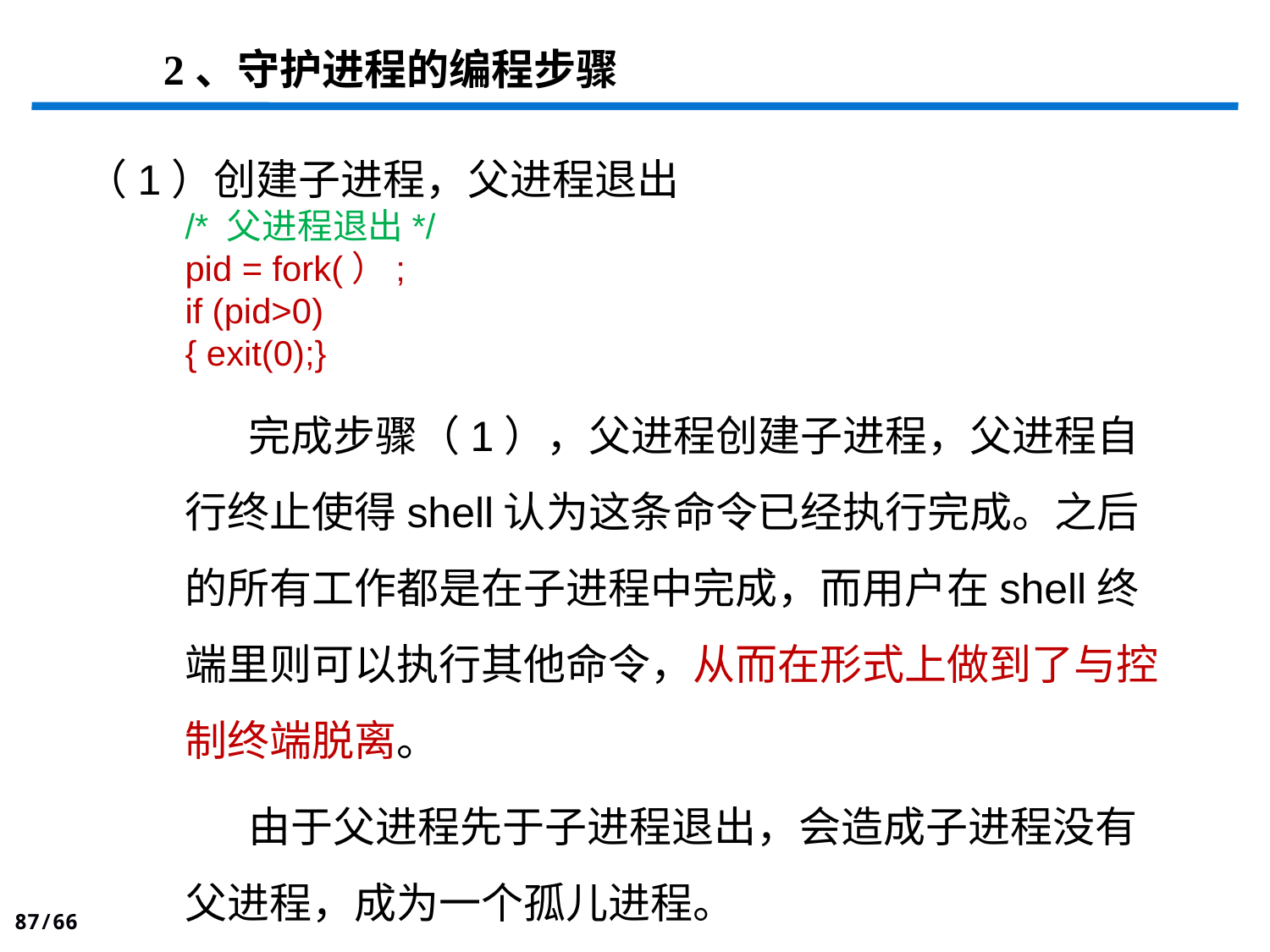

2、守护进程的编程步骤
（1）创建子进程，父进程退出
/* 父进程退出*/
pid = fork(）;
if (pid>0)
{ exit(0);}
完成步骤（1），父进程创建子进程，父进程自行终止使得shell认为这条命令已经执行完成。之后的所有工作都是在子进程中完成，而用户在shell终端里则可以执行其他命令，从而在形式上做到了与控制终端脱离。
由于父进程先于子进程退出，会造成子进程没有父进程，成为一个孤儿进程。